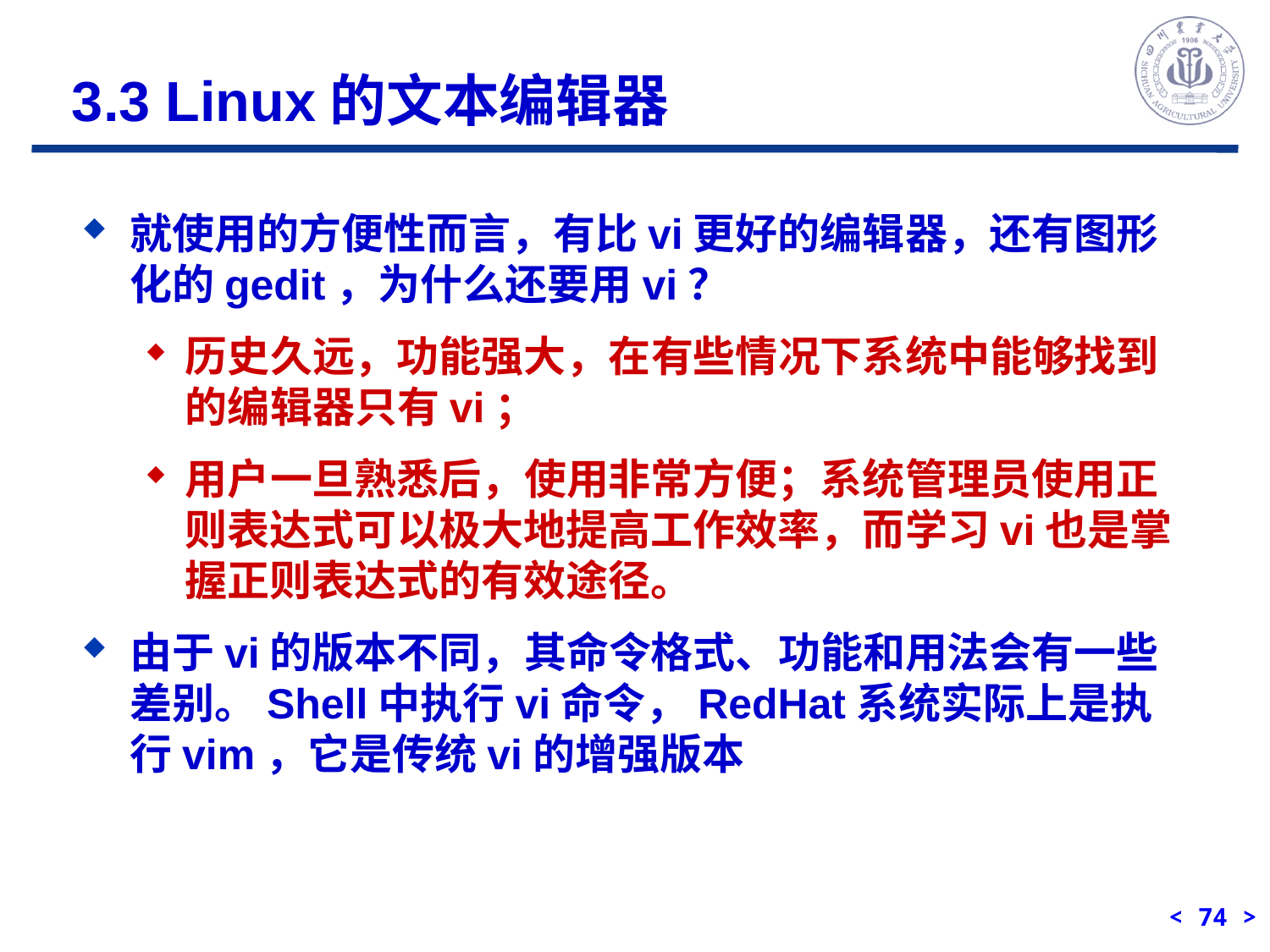

3.3 Linux的文本编辑器
就使用的方便性而言，有比vi更好的编辑器，还有图形化的gedit，为什么还要用vi？
历史久远，功能强大，在有些情况下系统中能够找到的编辑器只有vi；
用户一旦熟悉后，使用非常方便；系统管理员使用正则表达式可以极大地提高工作效率，而学习vi也是掌握正则表达式的有效途径。
由于vi的版本不同，其命令格式、功能和用法会有一些差别。Shell中执行vi命令，RedHat系统实际上是执行vim，它是传统vi的增强版本